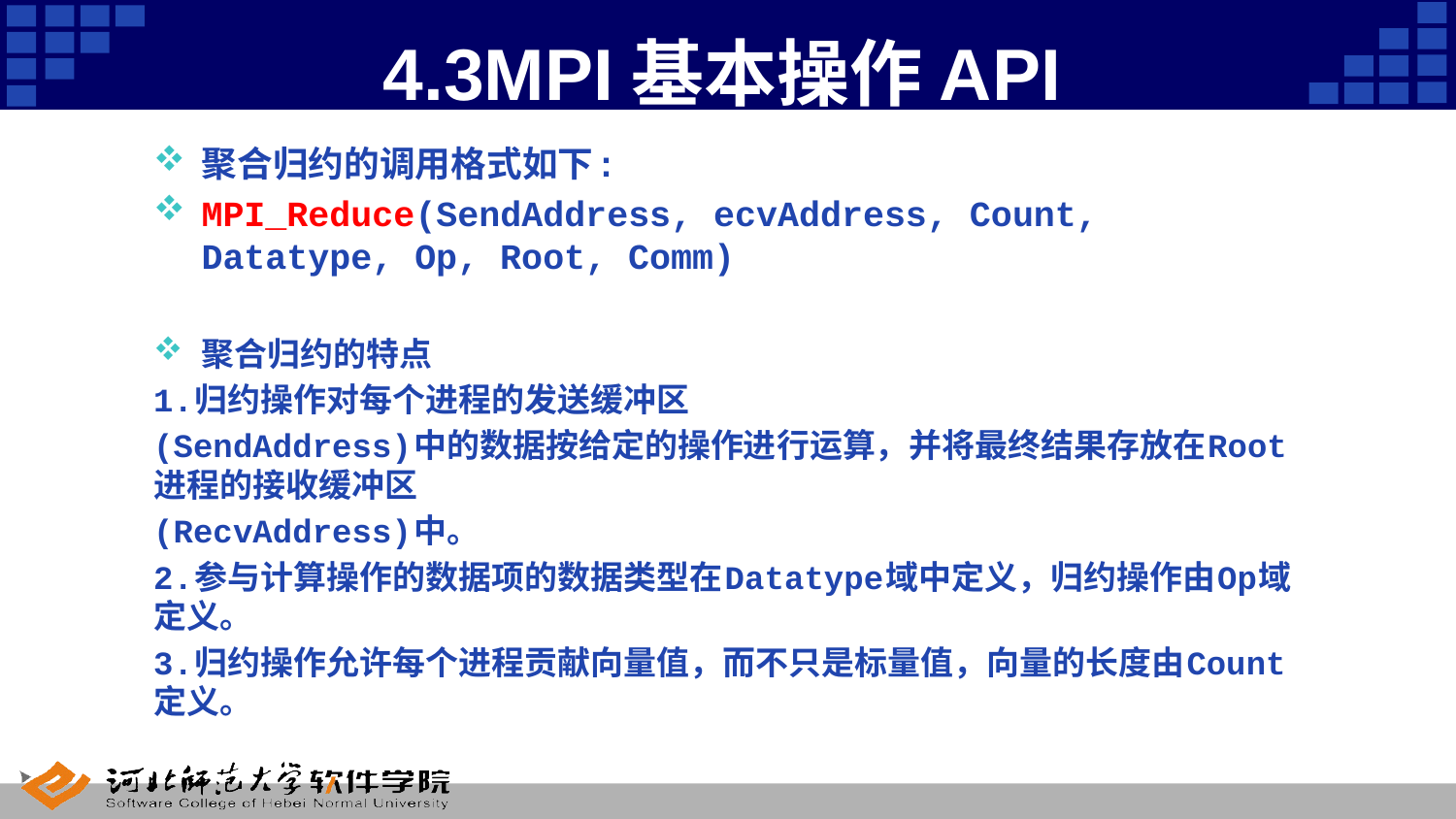

# 4.3MPI基本操作API
聚合归约的调用格式如下:
MPI_Reduce(SendAddress, ecvAddress, Count, Datatype, Op, Root, Comm)

聚合归约的特点
1.归约操作对每个进程的发送缓冲区
(SendAddress)中的数据按给定的操作进行运算，并将最终结果存放在Root进程的接收缓冲区
(RecvAddress)中。
2.参与计算操作的数据项的数据类型在Datatype域中定义，归约操作由Op域定义。
3.归约操作允许每个进程贡献向量值，而不只是标量值，向量的长度由Count定义。